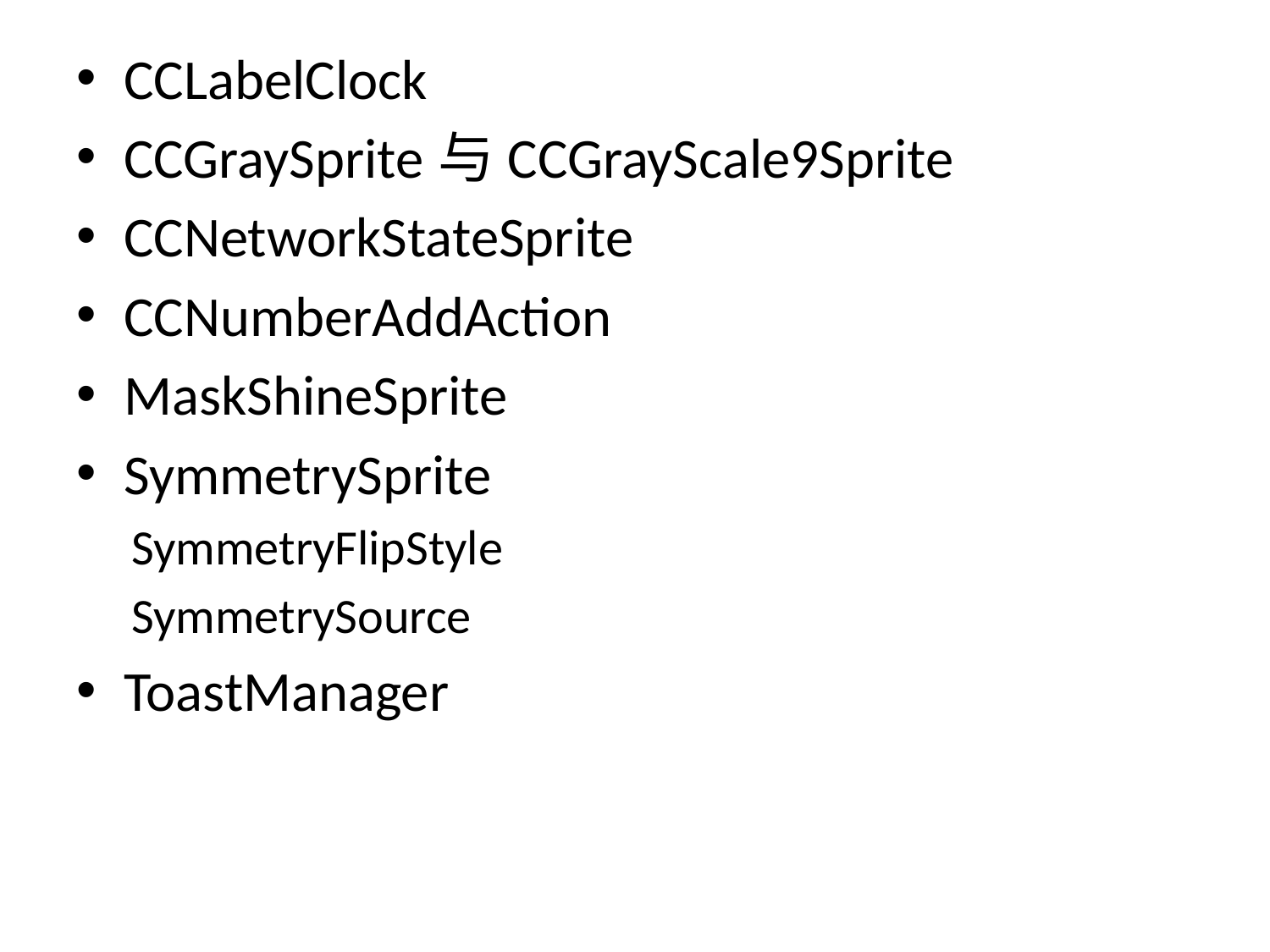

CCLabelClock
CCGraySprite与CCGrayScale9Sprite
CCNetworkStateSprite
CCNumberAddAction
MaskShineSprite
SymmetrySprite
SymmetryFlipStyle
SymmetrySource
ToastManager